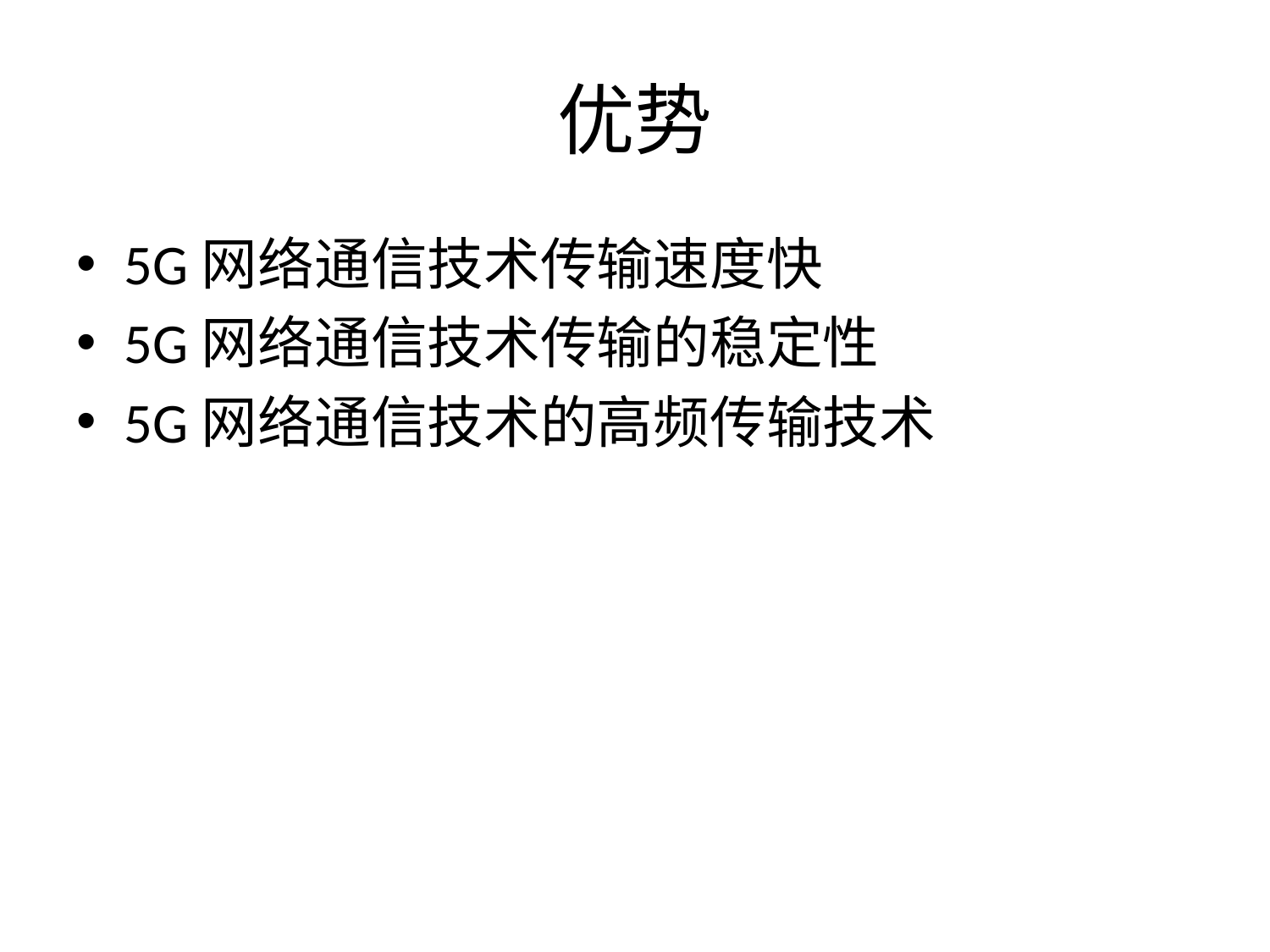

# 优势
5G网络通信技术传输速度快
5G网络通信技术传输的稳定性
5G网络通信技术的高频传输技术